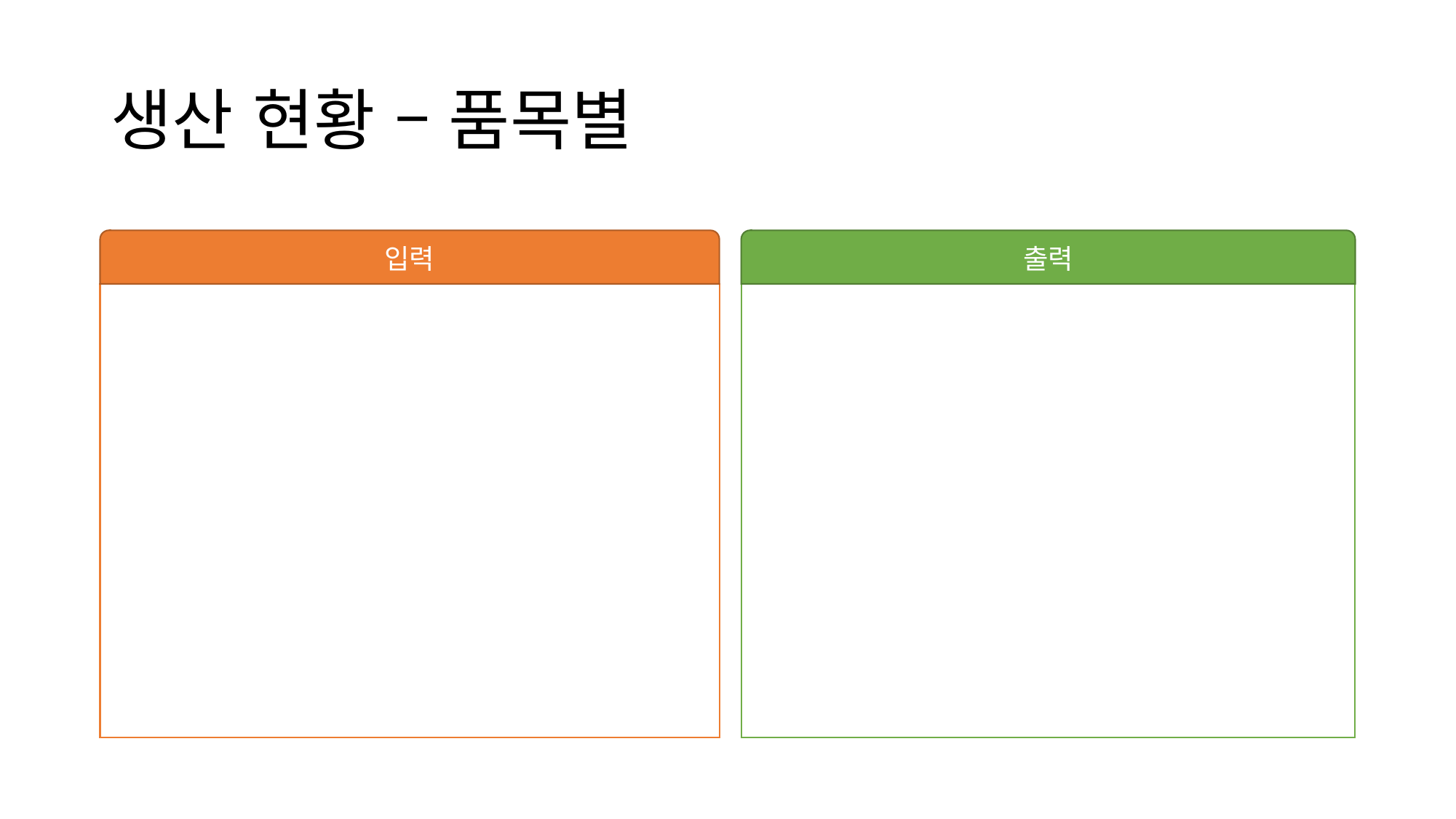

# 생산 현황 – 품목별
입력
출력